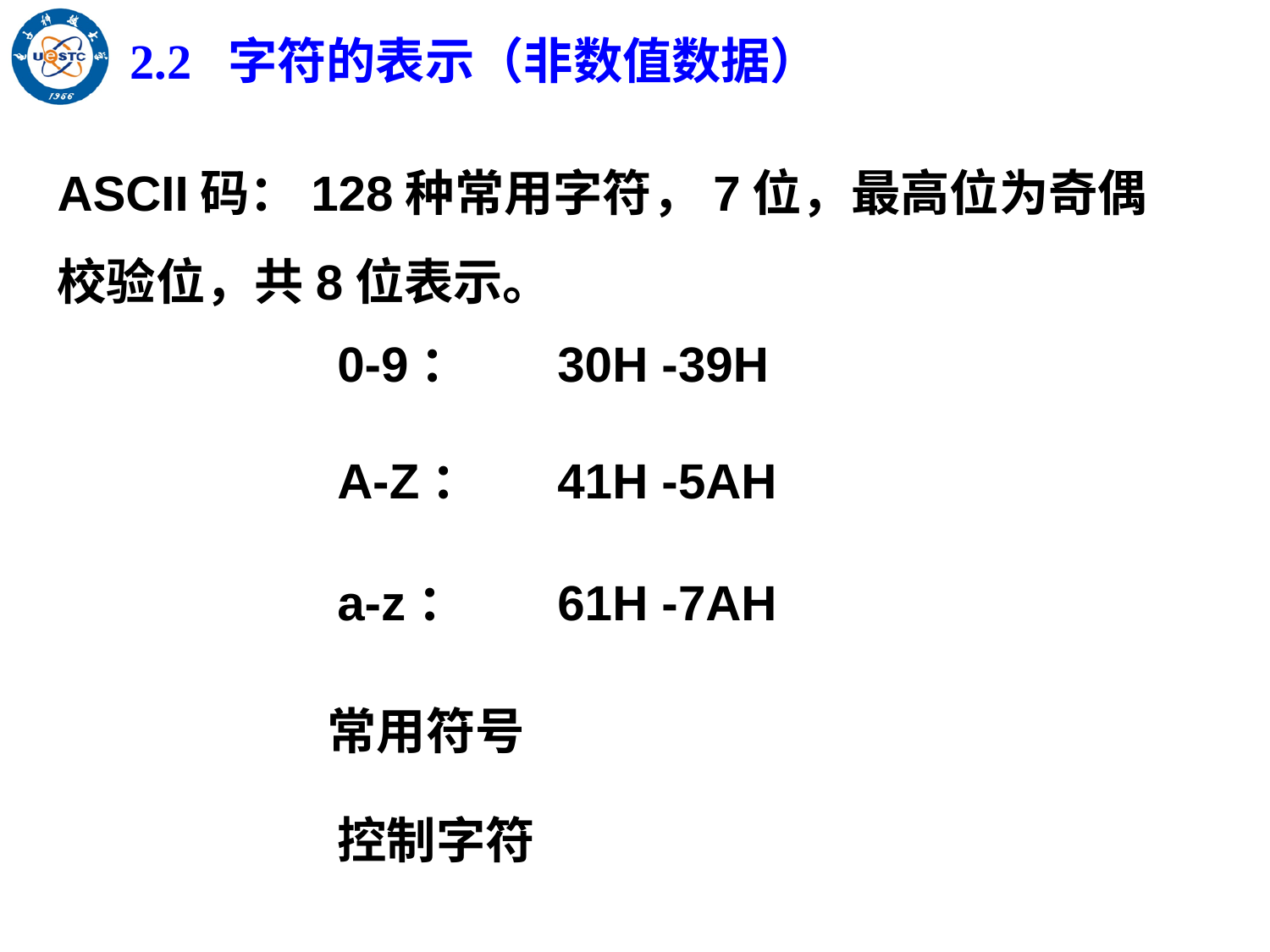

2.2  字符的表示（非数值数据）
ASCII码：128种常用字符，7位，最高位为奇偶校验位，共8位表示。
0-9：
30H -39H
A-Z：
41H -5AH
a-z：
61H -7AH
常用符号
控制字符